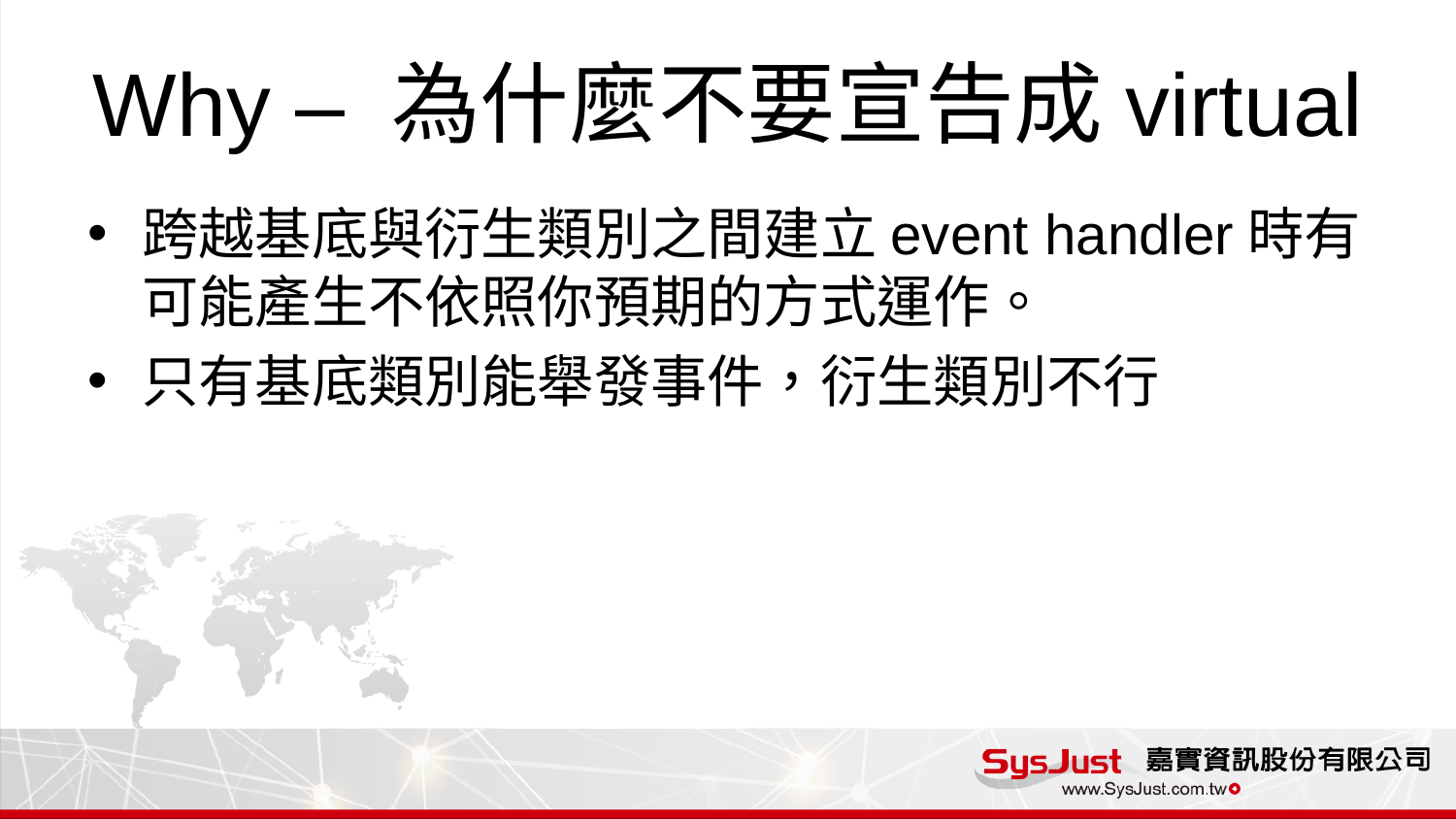

# Why – 為什麼不要宣告成virtual
跨越基底與衍生類別之間建立event handler時有可能產生不依照你預期的方式運作。
只有基底類別能舉發事件，衍生類別不行